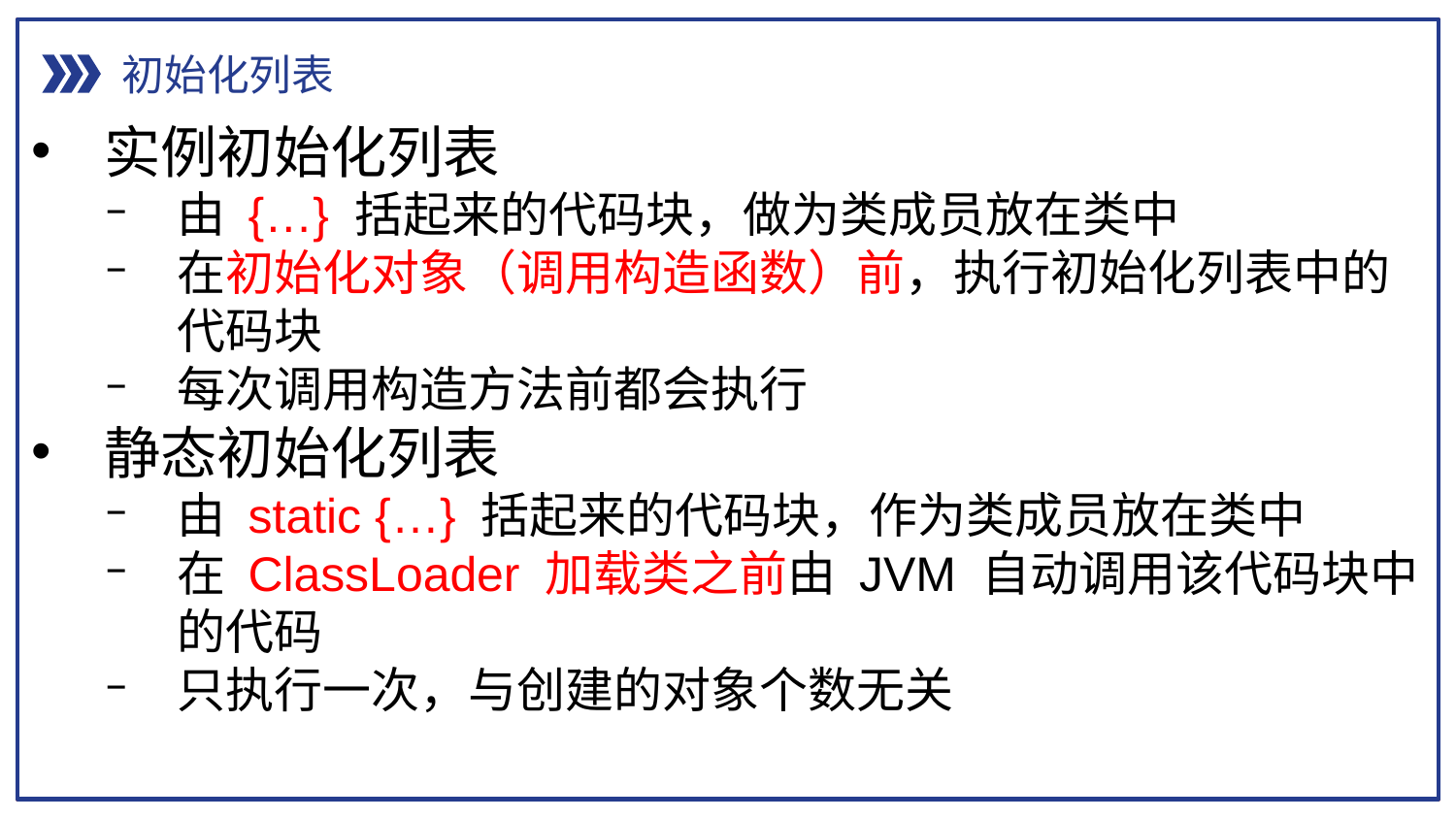

初始化列表

实例初始化列表
由 {…} 括起来的代码块，做为类成员放在类中
在初始化对象（调用构造函数）前，执行初始化列表中的代码块
每次调用构造方法前都会执行
静态初始化列表
由 static {…} 括起来的代码块，作为类成员放在类中
在 ClassLoader 加载类之前由 JVM 自动调用该代码块中的代码
只执行一次，与创建的对象个数无关